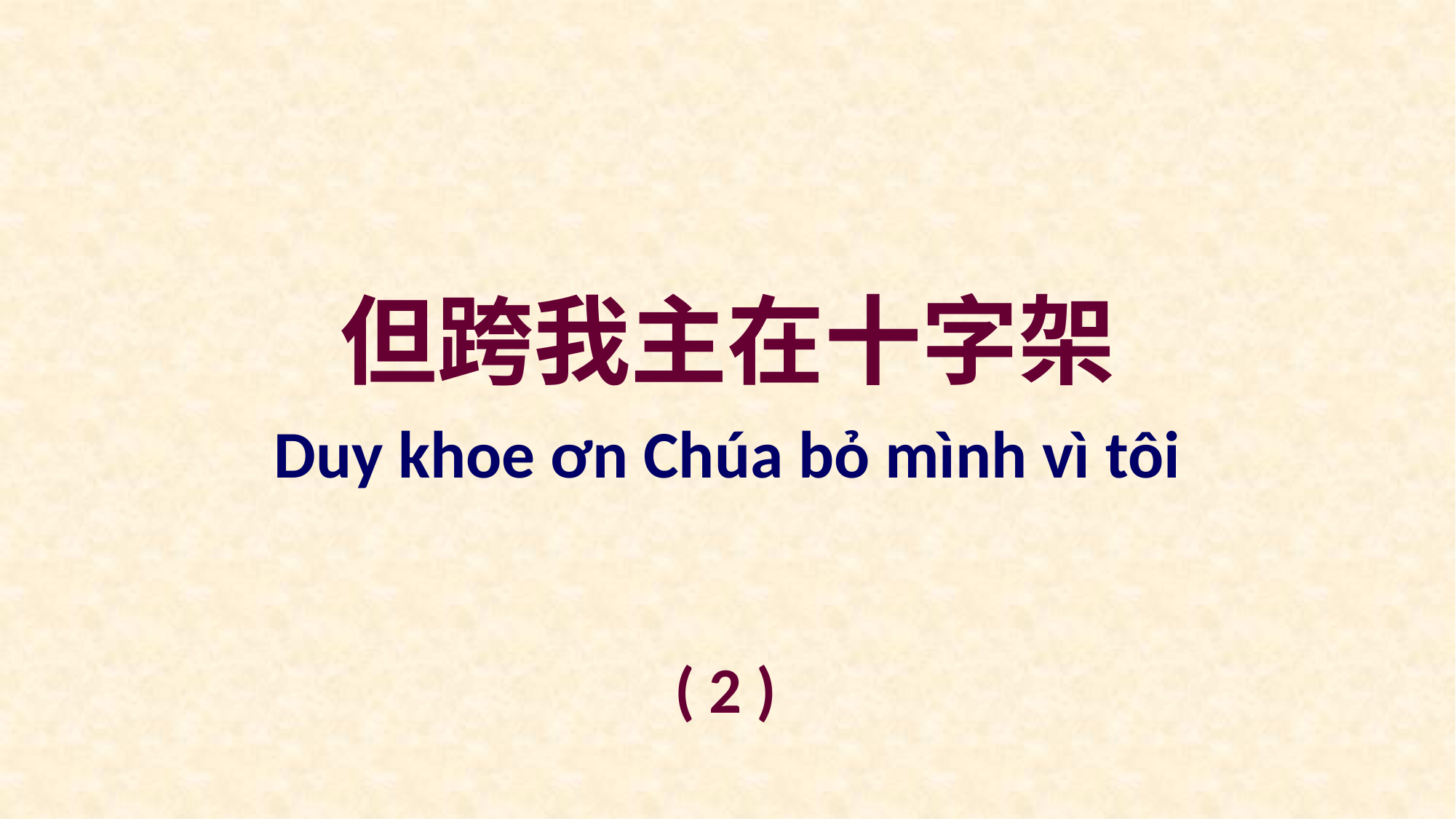

但跨我主在十字架
Duy khoe ơn Chúa bỏ mình vì tôi
( 2 )